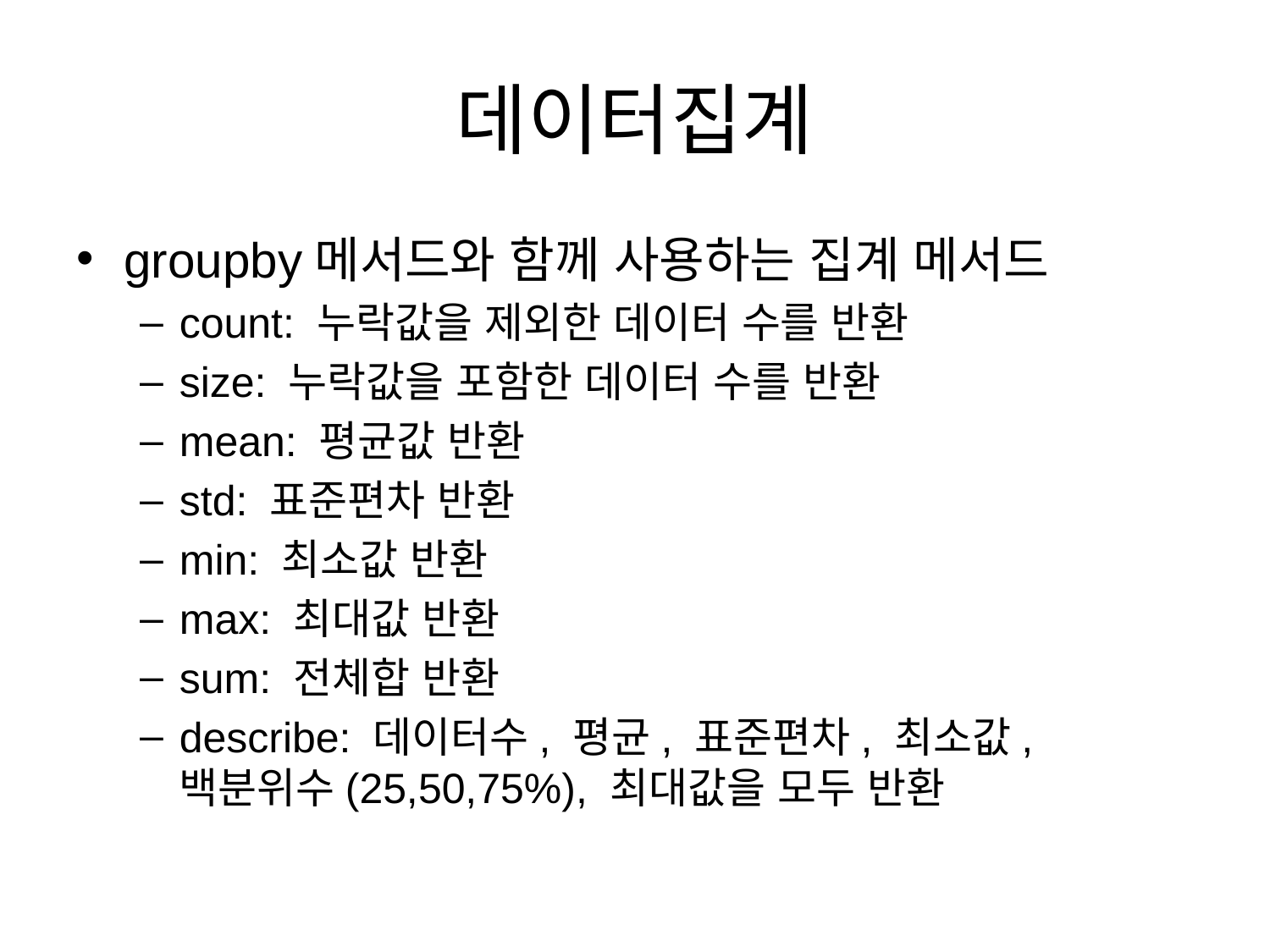

# 데이터집계
groupby메서드와 함께 사용하는 집계 메서드
count: 누락값을 제외한 데이터 수를 반환
size: 누락값을 포함한 데이터 수를 반환
mean: 평균값 반환
std: 표준편차 반환
min: 최소값 반환
max: 최대값 반환
sum: 전체합 반환
describe: 데이터수, 평균, 표준편차, 최소값, 백분위수(25,50,75%), 최대값을 모두 반환